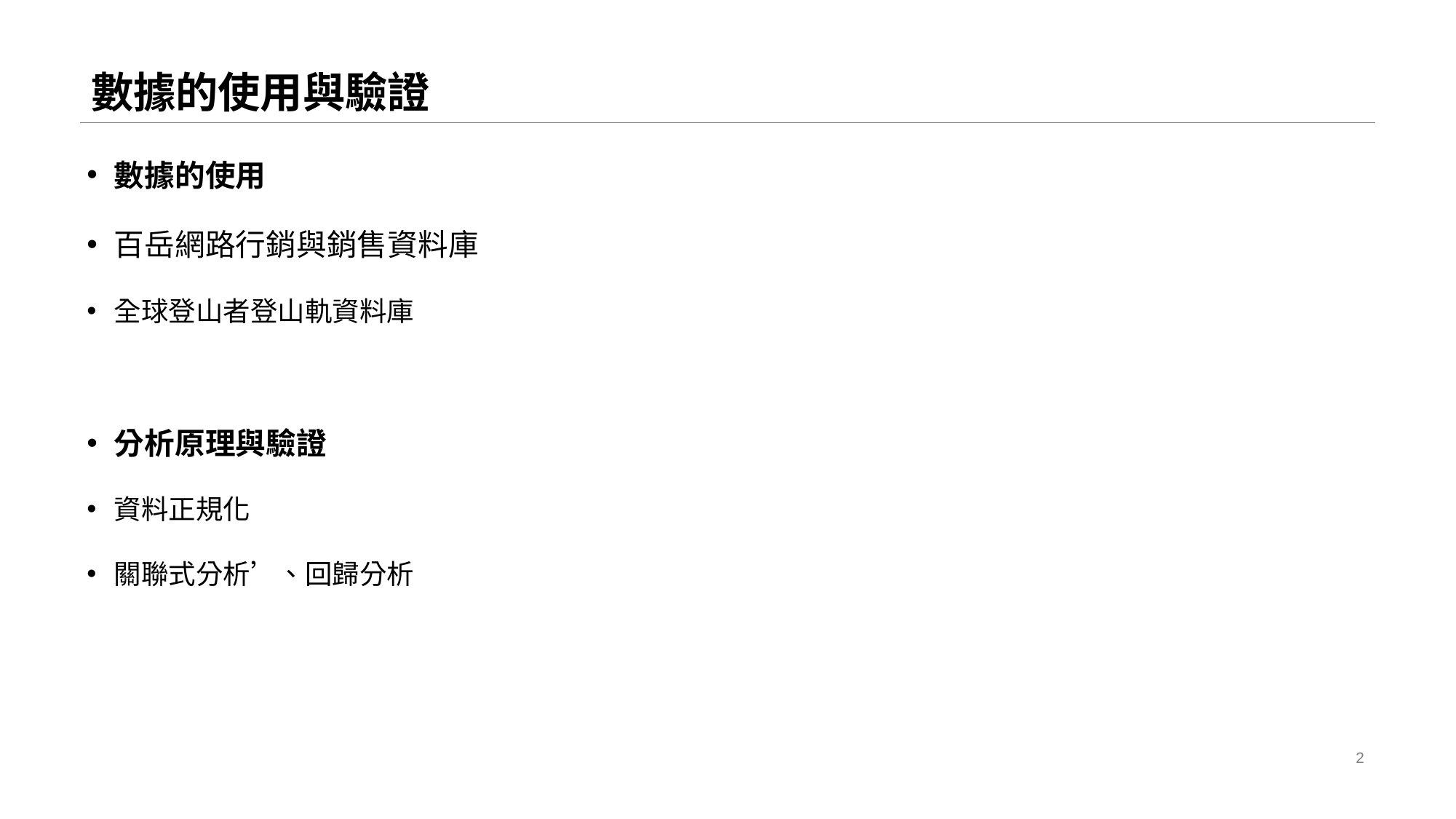

# 數據的使用與驗證
數據的使用
百岳網路行銷與銷售資料庫
全球登⼭者登⼭軌資料庫

分析原理與驗證
資料正規化
關聯式分析’、回歸分析

2